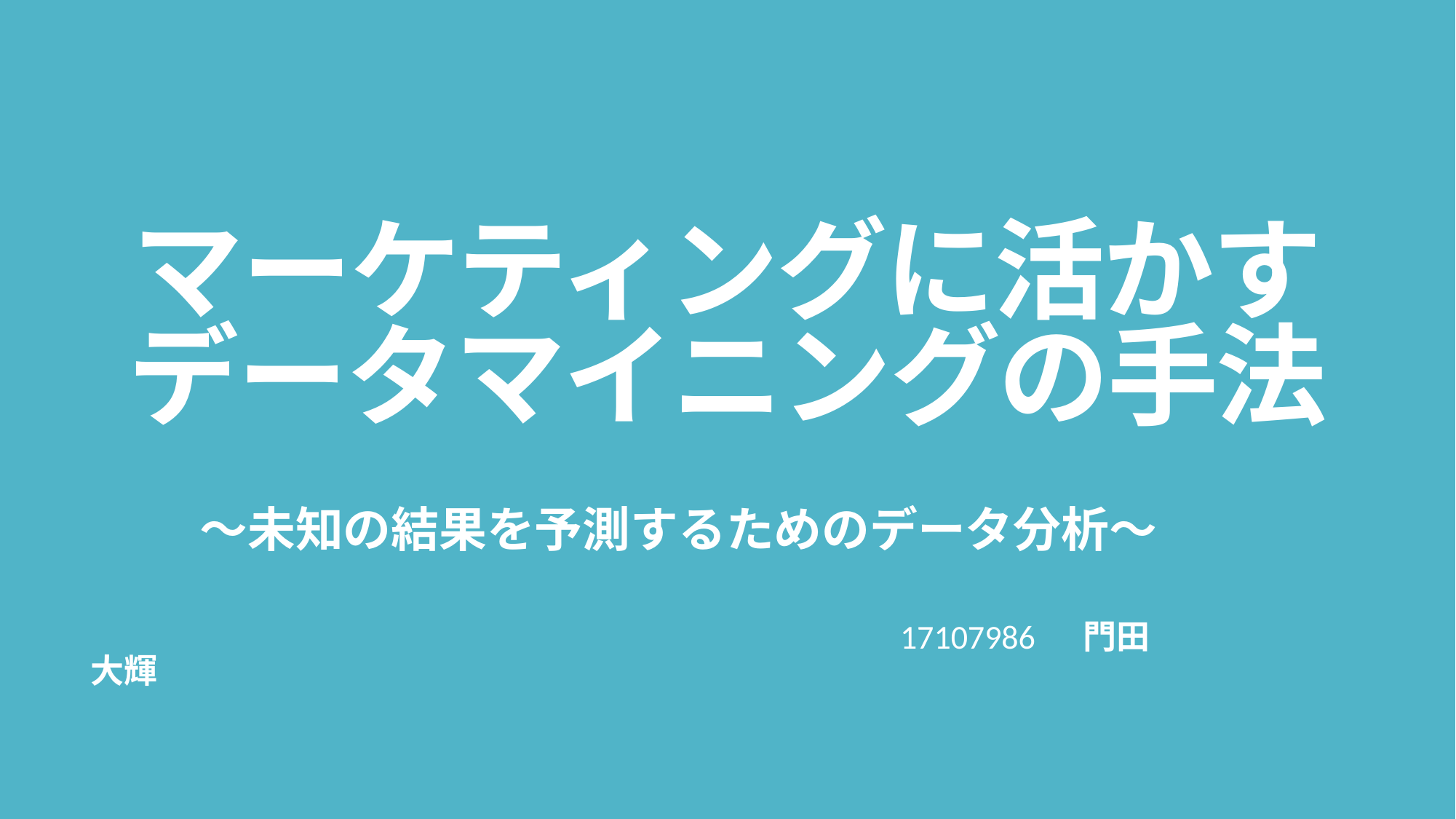

# マーケティングに活かす データマイニングの手法
　　～未知の結果を予測するためのデータ分析～

　　　　　　　　　　　　　　　　　　　　　　　　17107986　 門田大輝